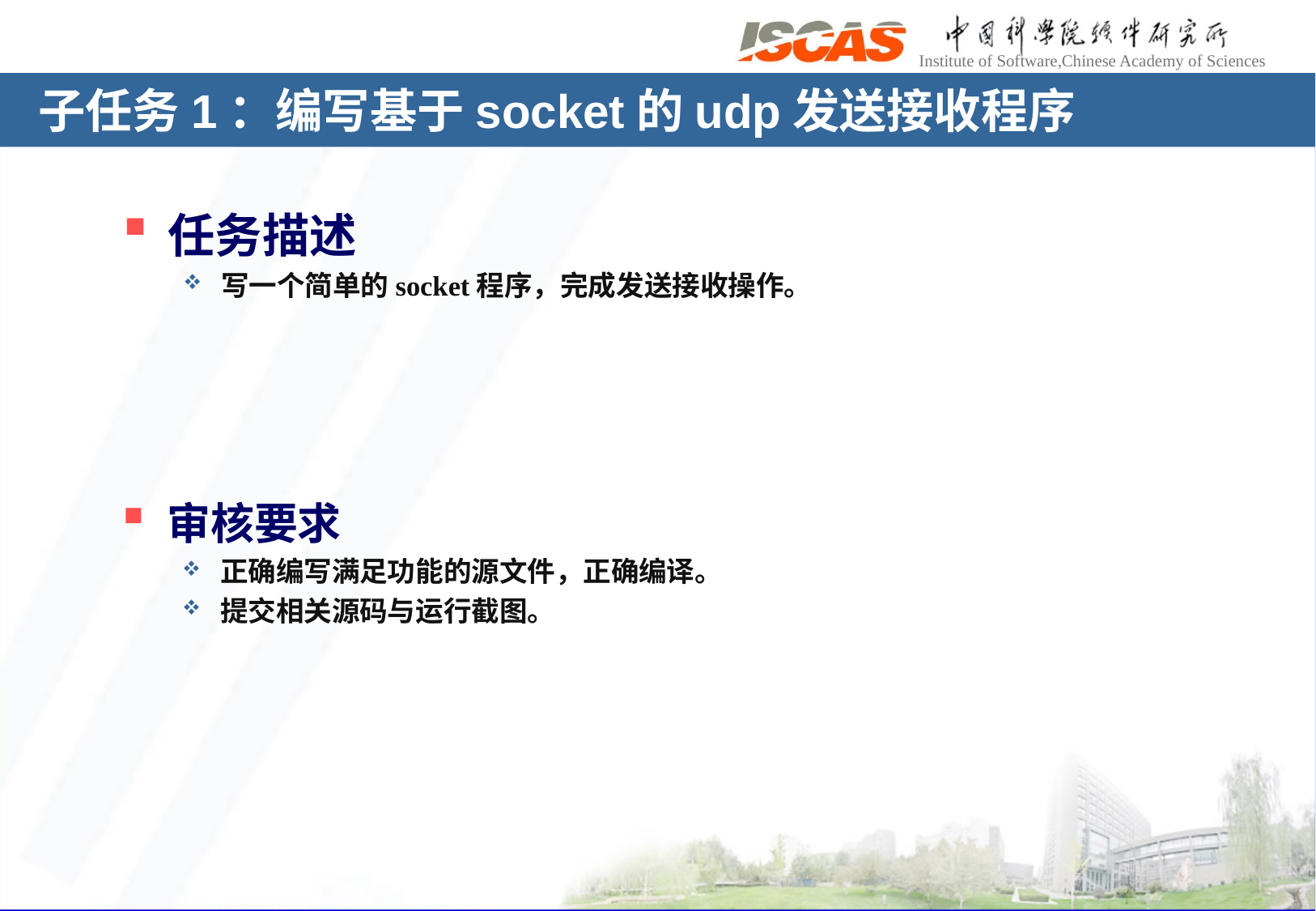

# 子任务1：编写基于socket的udp发送接收程序
任务描述
写一个简单的socket程序，完成发送接收操作。
审核要求
正确编写满足功能的源文件，正确编译。
提交相关源码与运行截图。